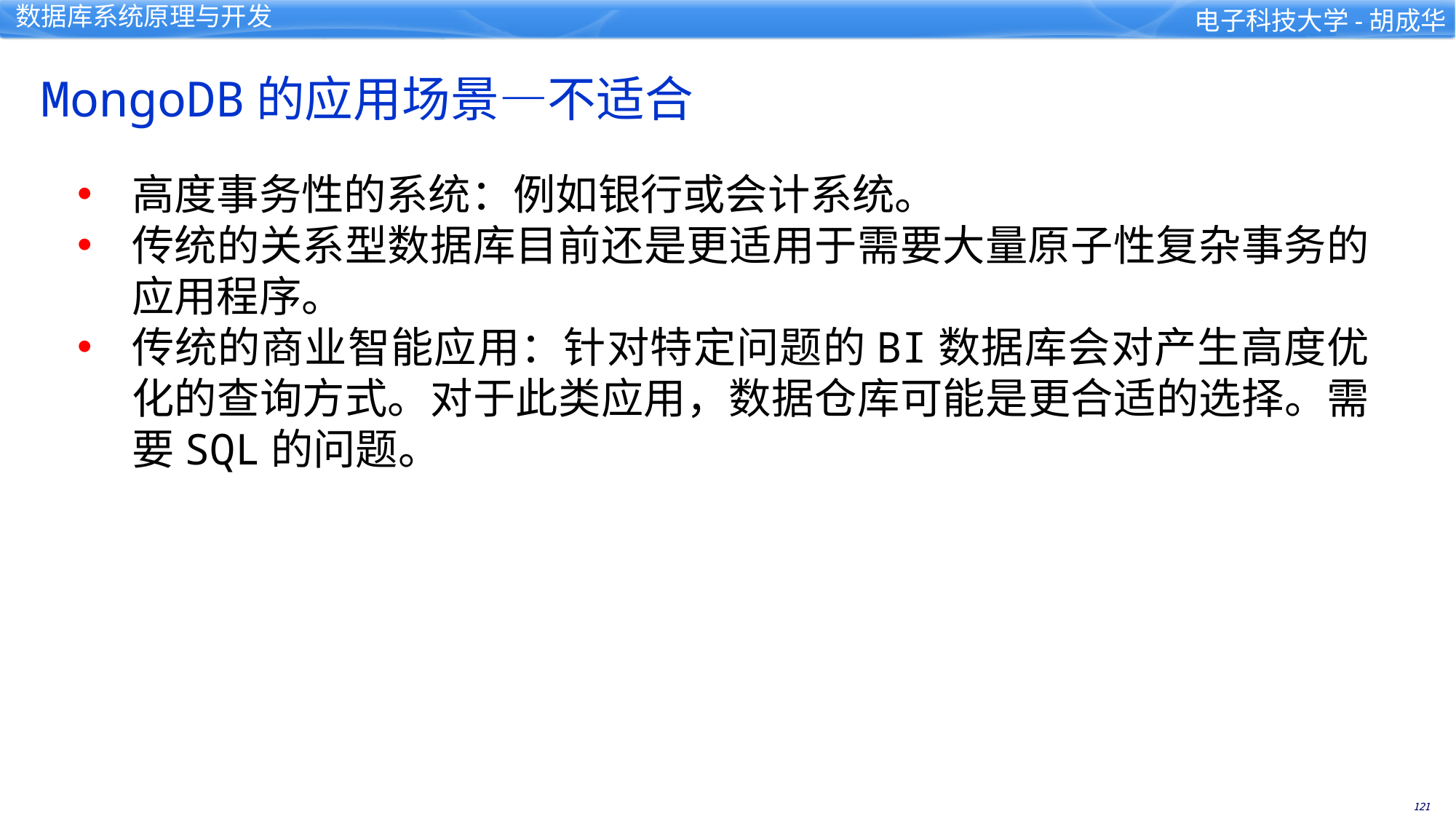

MongoDB的应用场景—不适合
高度事务性的系统：例如银行或会计系统。
传统的关系型数据库目前还是更适用于需要大量原子性复杂事务的应用程序。
传统的商业智能应用：针对特定问题的BI数据库会对产生高度优化的查询方式。对于此类应用，数据仓库可能是更合适的选择。需要SQL的问题。